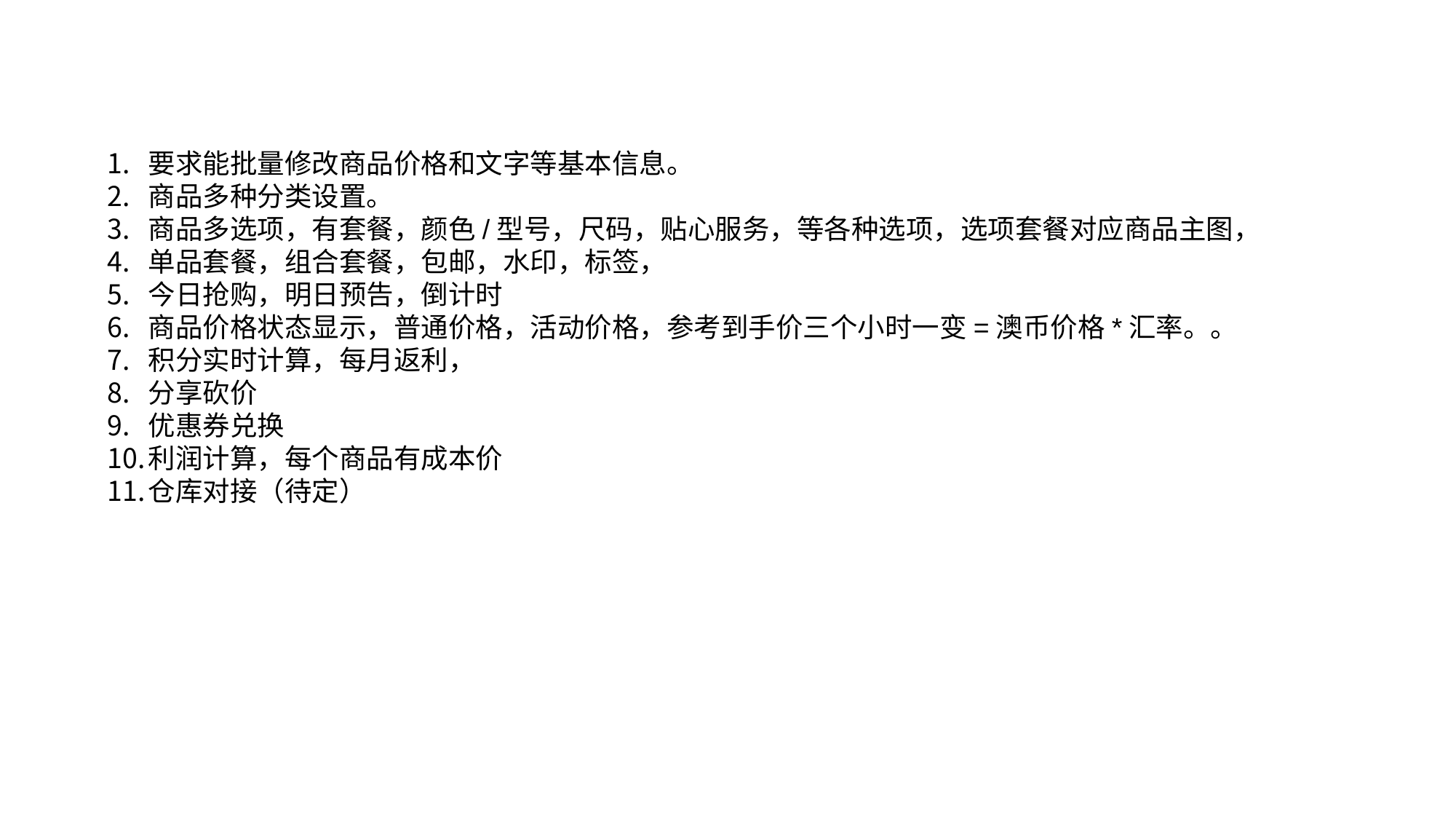

要求能批量修改商品价格和文字等基本信息。
商品多种分类设置。
商品多选项，有套餐，颜色/型号，尺码，贴心服务，等各种选项，选项套餐对应商品主图，
单品套餐，组合套餐，包邮，水印，标签，
今日抢购，明日预告，倒计时
商品价格状态显示，普通价格，活动价格，参考到手价三个小时一变=澳币价格*汇率。。
积分实时计算，每月返利，
分享砍价
优惠券兑换
利润计算，每个商品有成本价
仓库对接（待定）